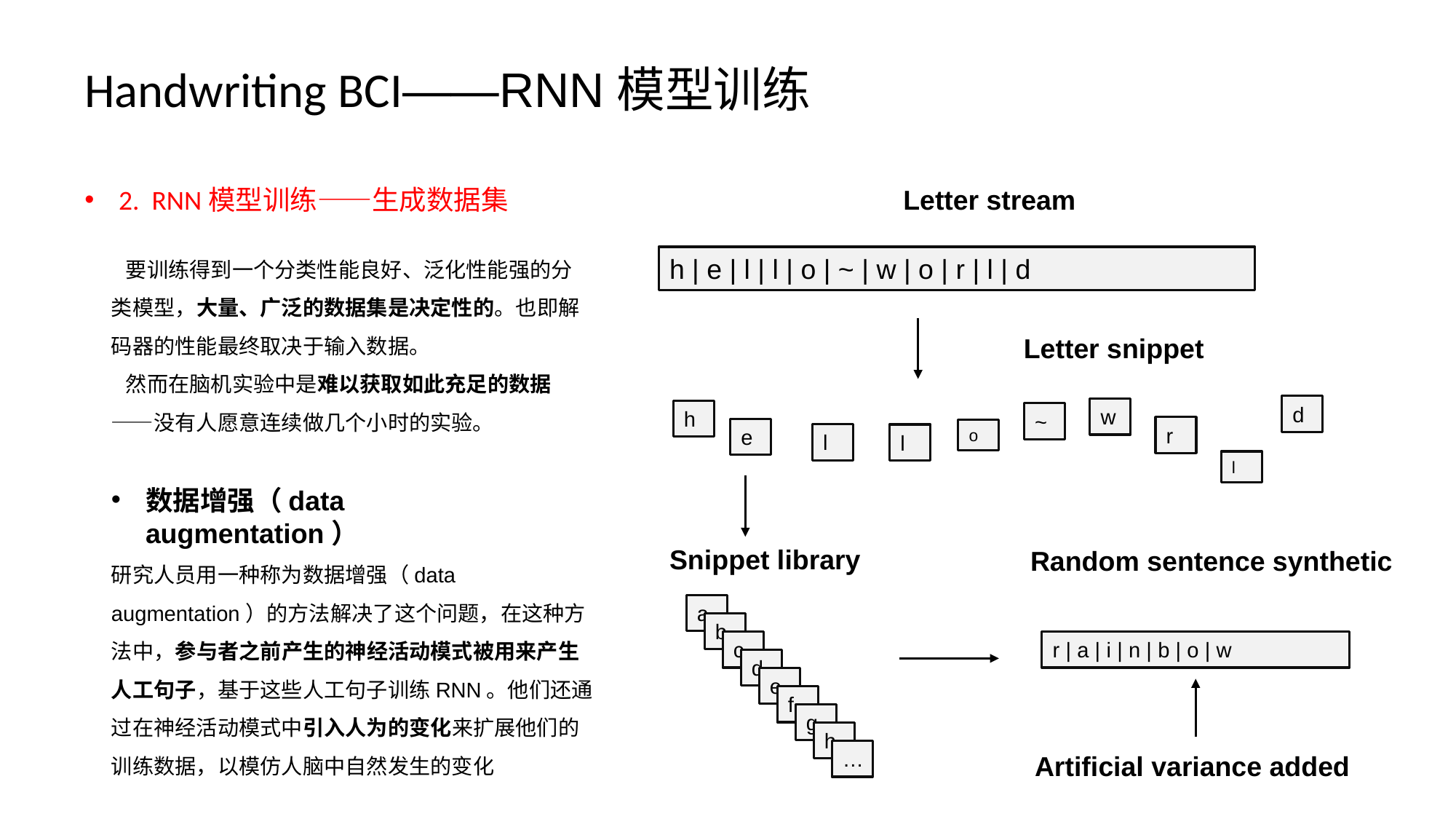

Handwriting BCI——RNN模型训练
2.  RNN模型训练——生成数据集
Letter stream
  要训练得到一个分类性能良好、泛化性能强的分类模型，大量、广泛的数据集是决定性的。也即解码器的性能最终取决于输入数据。
  然而在脑机实验中是难以获取如此充足的数据——没有人愿意连续做几个小时的实验。
h | e | l | l | o | ~ | w | o | r | l | d
Letter snippet
d
w
h
~
r
e
o
l
l
l
数据增强（data augmentation）
Snippet library
Random sentence synthetic
研究人员用一种称为数据增强（data augmentation）的方法解决了这个问题，在这种方法中，参与者之前产生的神经活动模式被用来产生人工句子，基于这些人工句子训练RNN。他们还通过在神经活动模式中引入人为的变化来扩展他们的训练数据，以模仿人脑中自然发生的变化
a
b
c
r | a | i | n | b | o | w
d
e
f
g
h
…
Artificial variance added